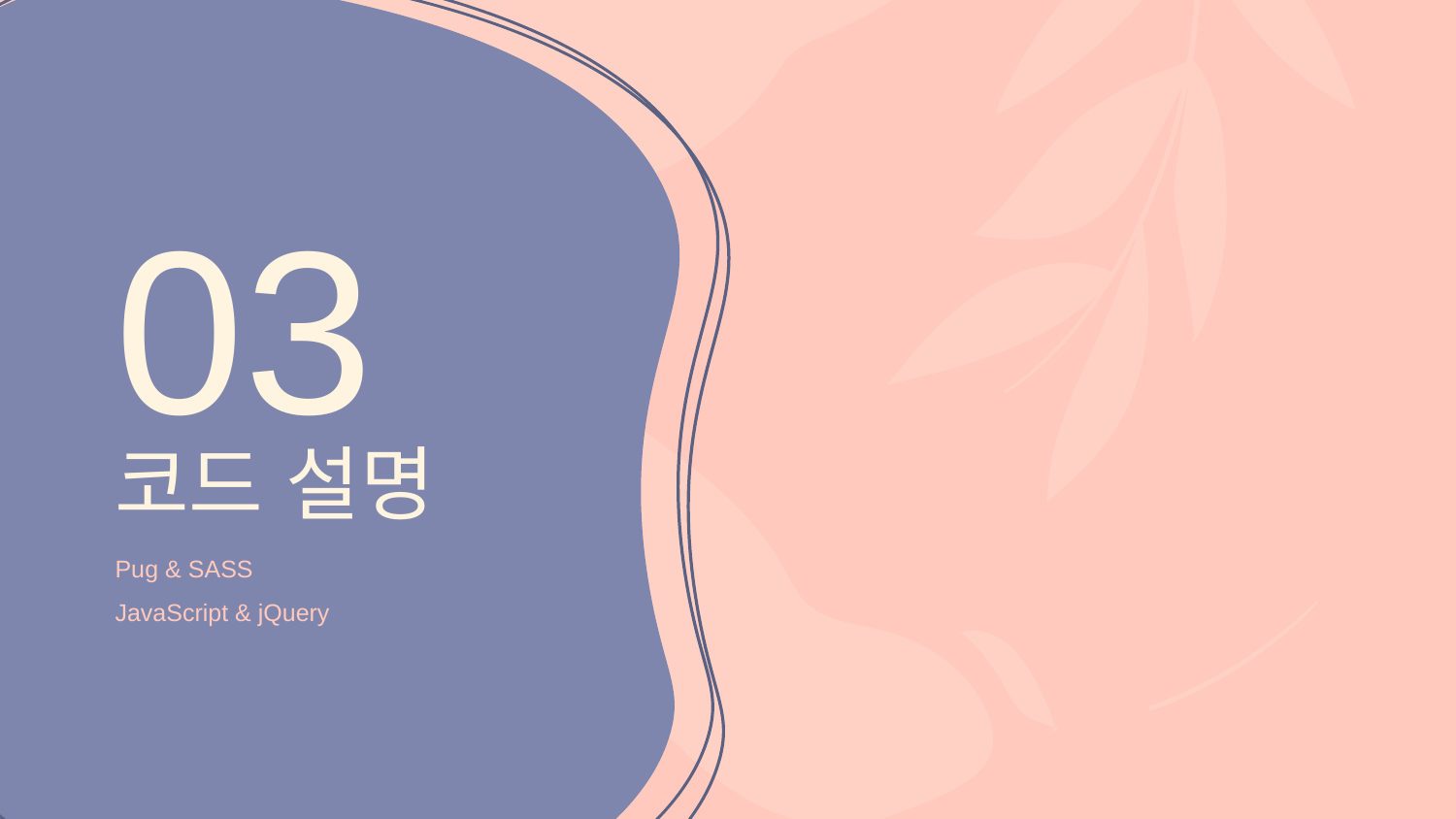

03
코드 설명
Pug & SASS
JavaScript & jQuery